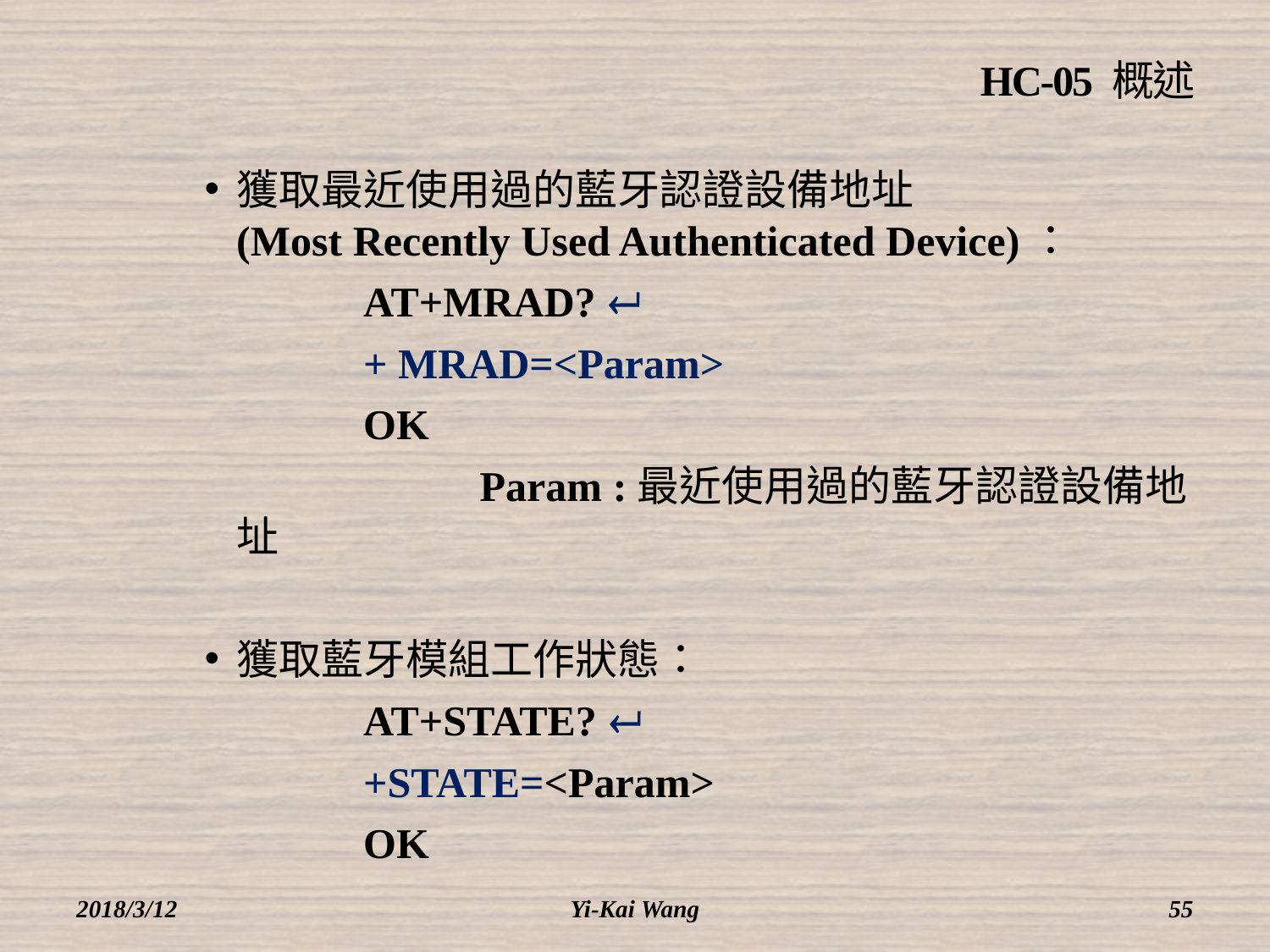

# HC-05 概述
獲取最近使用過的藍牙認證設備地址
(Most Recently Used Authenticated Device)：
		AT+MRAD? ↵
		+ MRAD=<Param>
		OK
		           Param :最近使用過的藍牙認證設備地址

獲取藍牙模組工作狀態：
		AT+STATE? ↵
		+STATE=<Param>
		OK
2018/3/12
Yi-Kai Wang
55